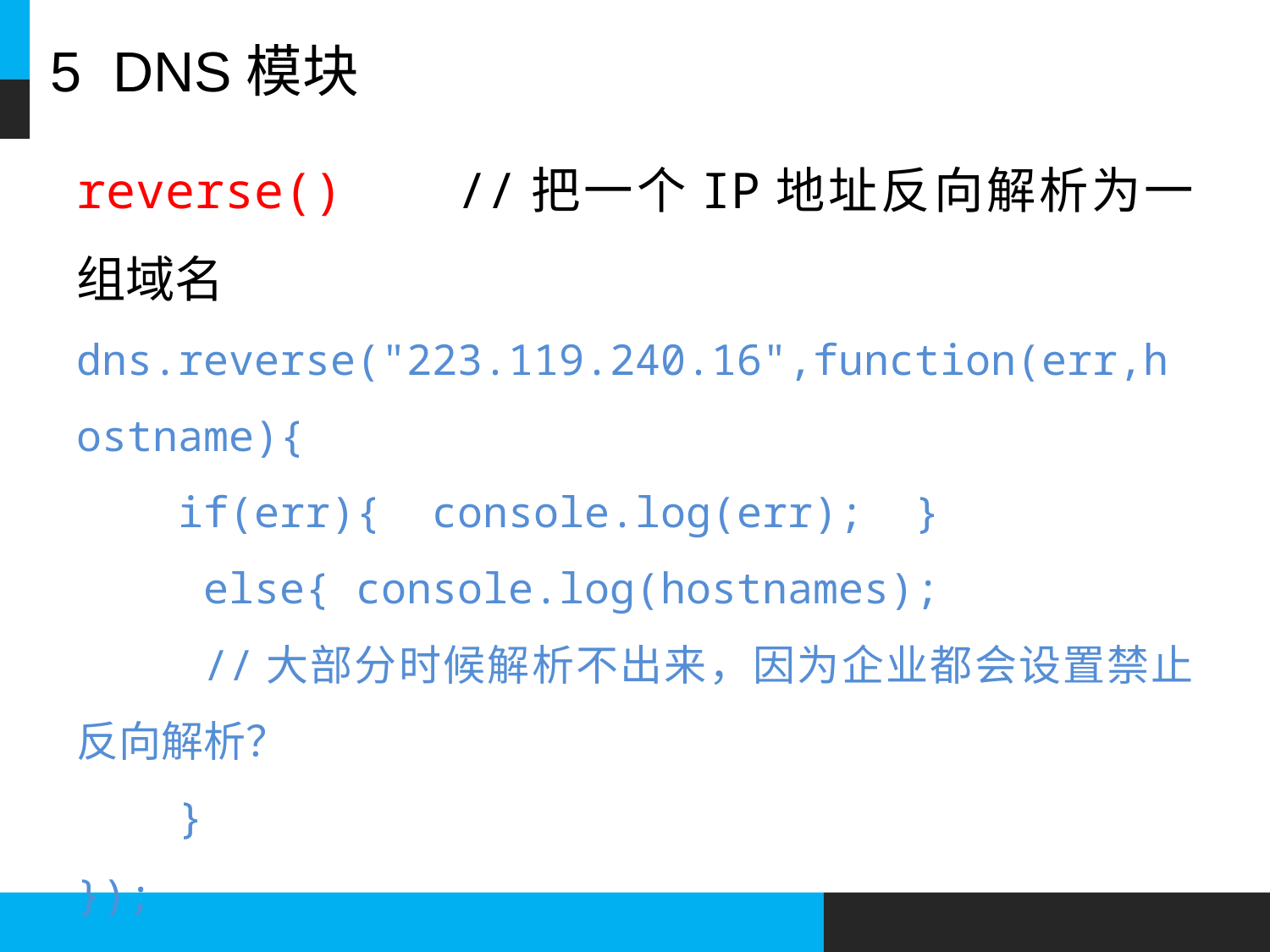

# 5  DNS模块
reverse()	//把一个IP地址反向解析为一组域名
dns.reverse("223.119.240.16",function(err,hostname){
    if(err){  console.log(err);  }
     else{ console.log(hostnames);
	//大部分时候解析不出来，因为企业都会设置禁止反向解析？
    }
});